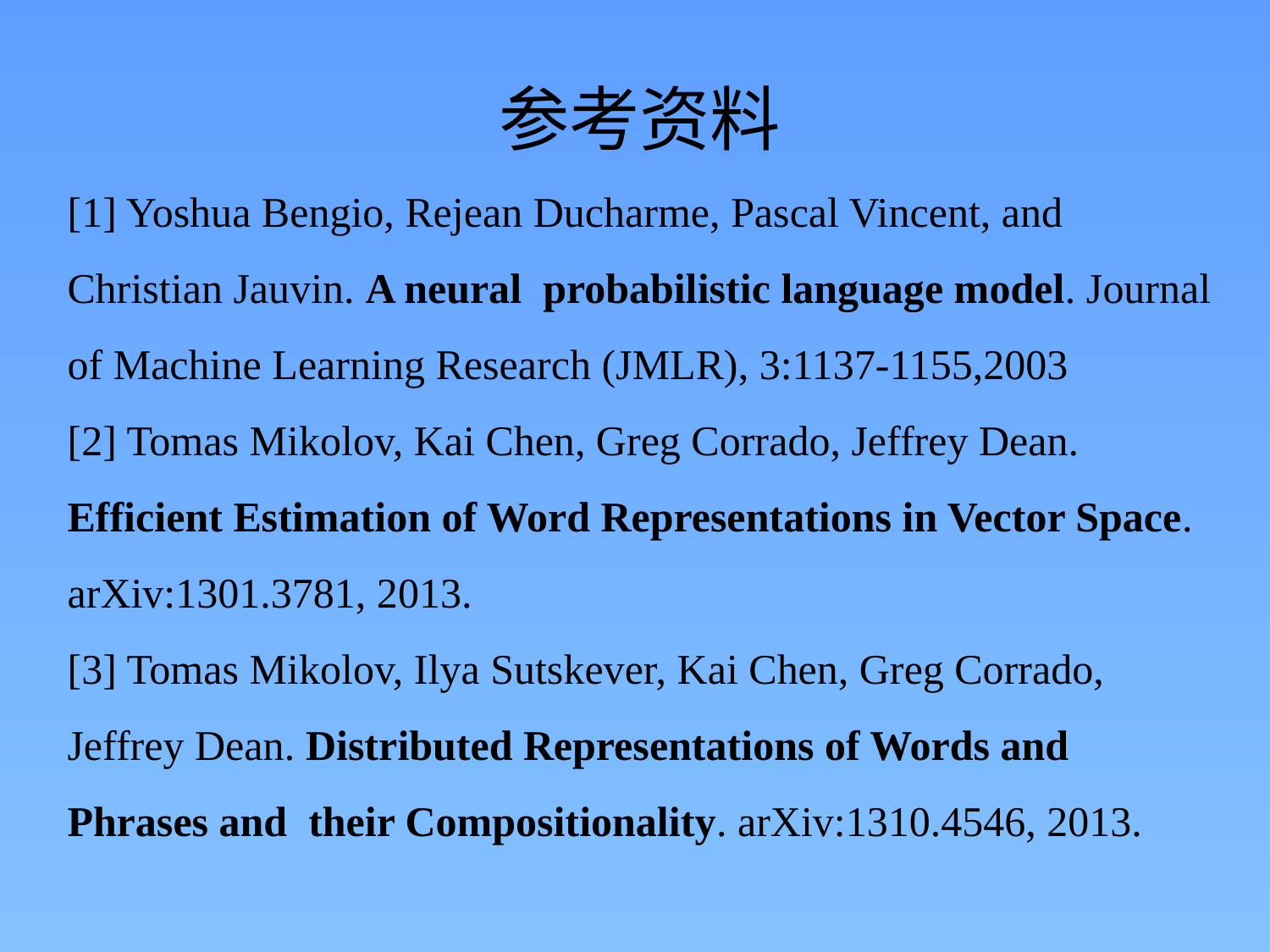

参考资料
[1] Yoshua Bengio, Rejean Ducharme, Pascal Vincent, and Christian Jauvin. A neural  probabilistic language model. Journal of Machine Learning Research (JMLR), 3:1137-1155,2003
[2] Tomas Mikolov, Kai Chen, Greg Corrado, Jeffrey Dean. Efficient Estimation of Word Representations in Vector Space. arXiv:1301.3781, 2013.
[3] Tomas Mikolov, Ilya Sutskever, Kai Chen, Greg Corrado, Jeffrey Dean. Distributed Representations of Words and  Phrases and  their Compositionality. arXiv:1310.4546, 2013.